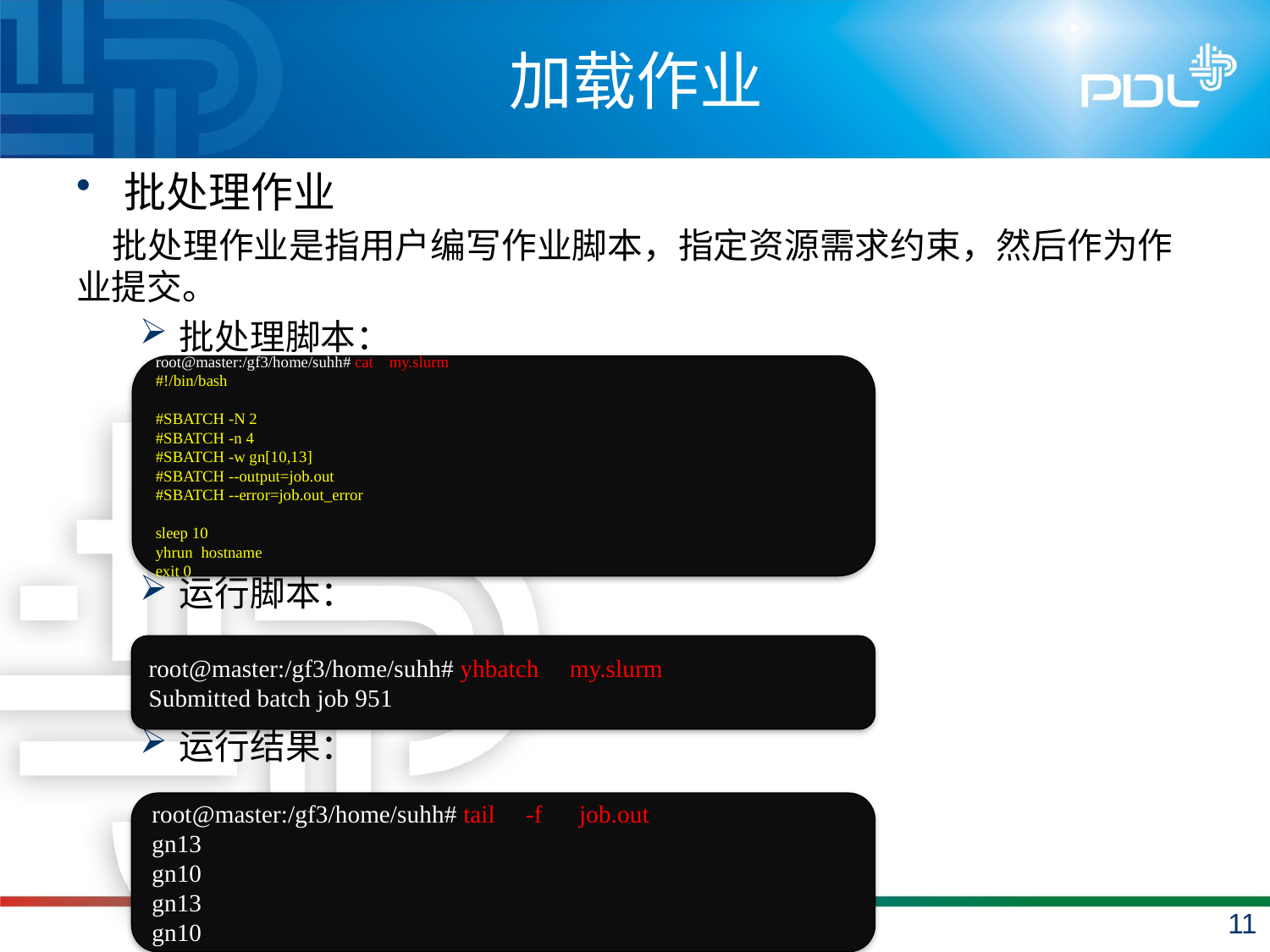

# 加载作业
批处理作业
    批处理作业是指用户编写作业脚本，指定资源需求约束，然后作为作业提交。
批处理脚本：

运行脚本：

运行结果：
root@master:/gf3/home/suhh# cat    my.slurm
#!/bin/bash

#SBATCH -N 2
#SBATCH -n 4
#SBATCH -w gn[10,13]
#SBATCH --output=job.out
#SBATCH --error=job.out_error

sleep 10
yhrun  hostname
exit 0
root@master:/gf3/home/suhh# yhbatch     my.slurm
Submitted batch job 951
root@master:/gf3/home/suhh# tail     -f      job.out
gn13
gn10
gn13
gn10
11